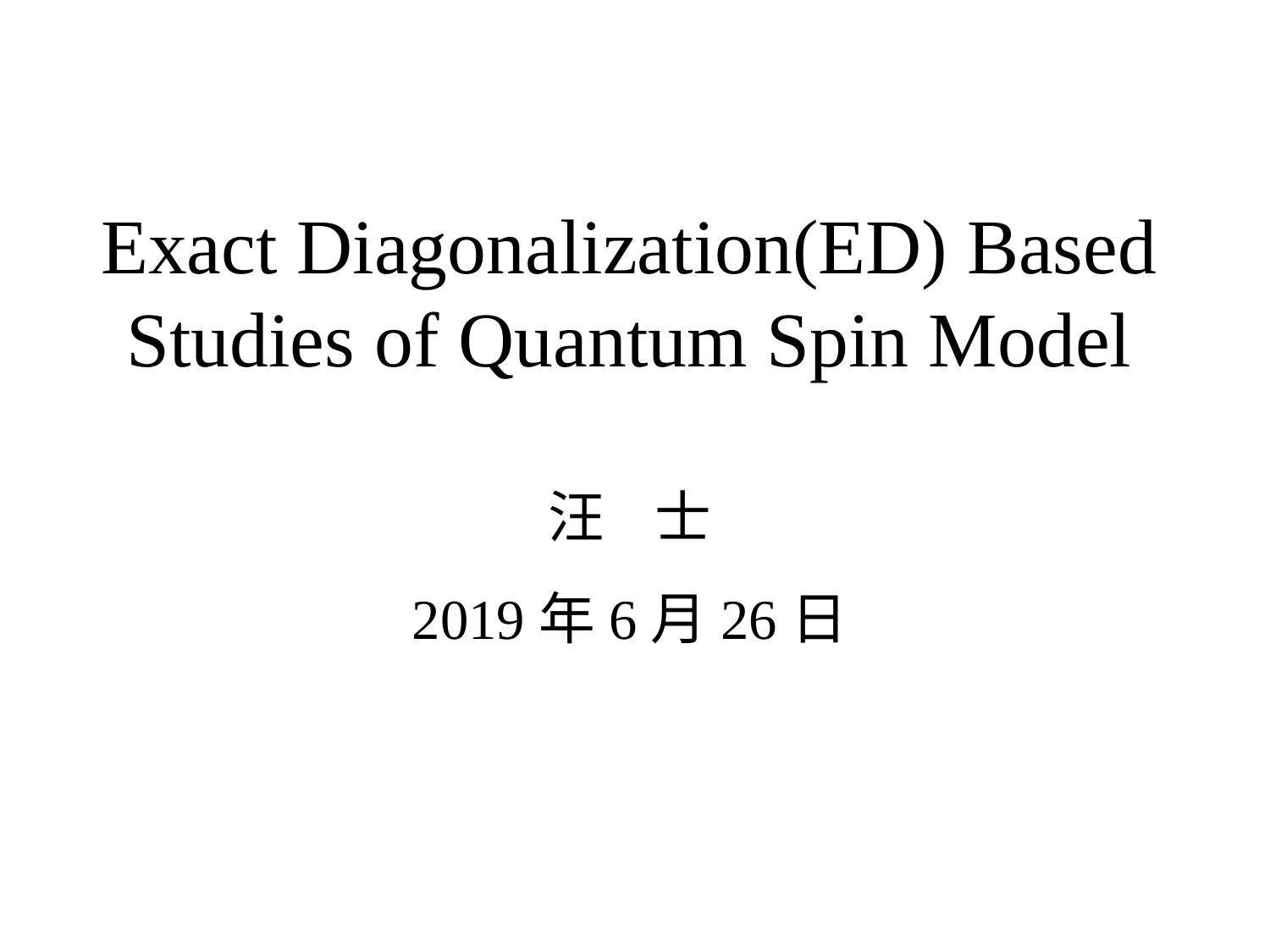

Exact Diagonalization(ED) Based Studies of Quantum Spin Model
汪    士
2019年6月26日